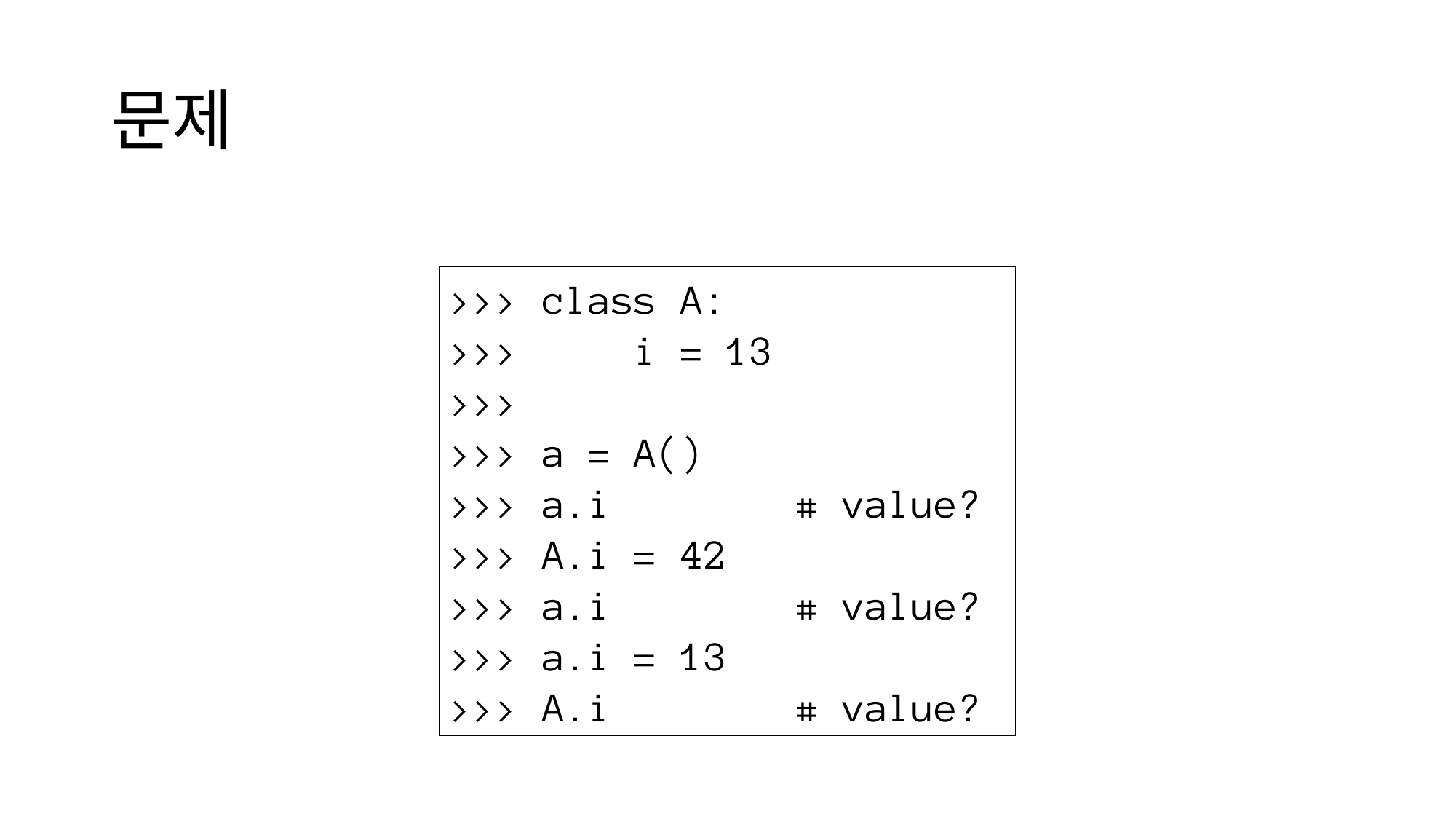

# 문제
>>> class A:
>>>     i = 13
>>>
>>> a = A()
>>> a.i        # value?
>>> A.i = 42
>>> a.i        # value?
>>> a.i = 13
>>> A.i        # value?